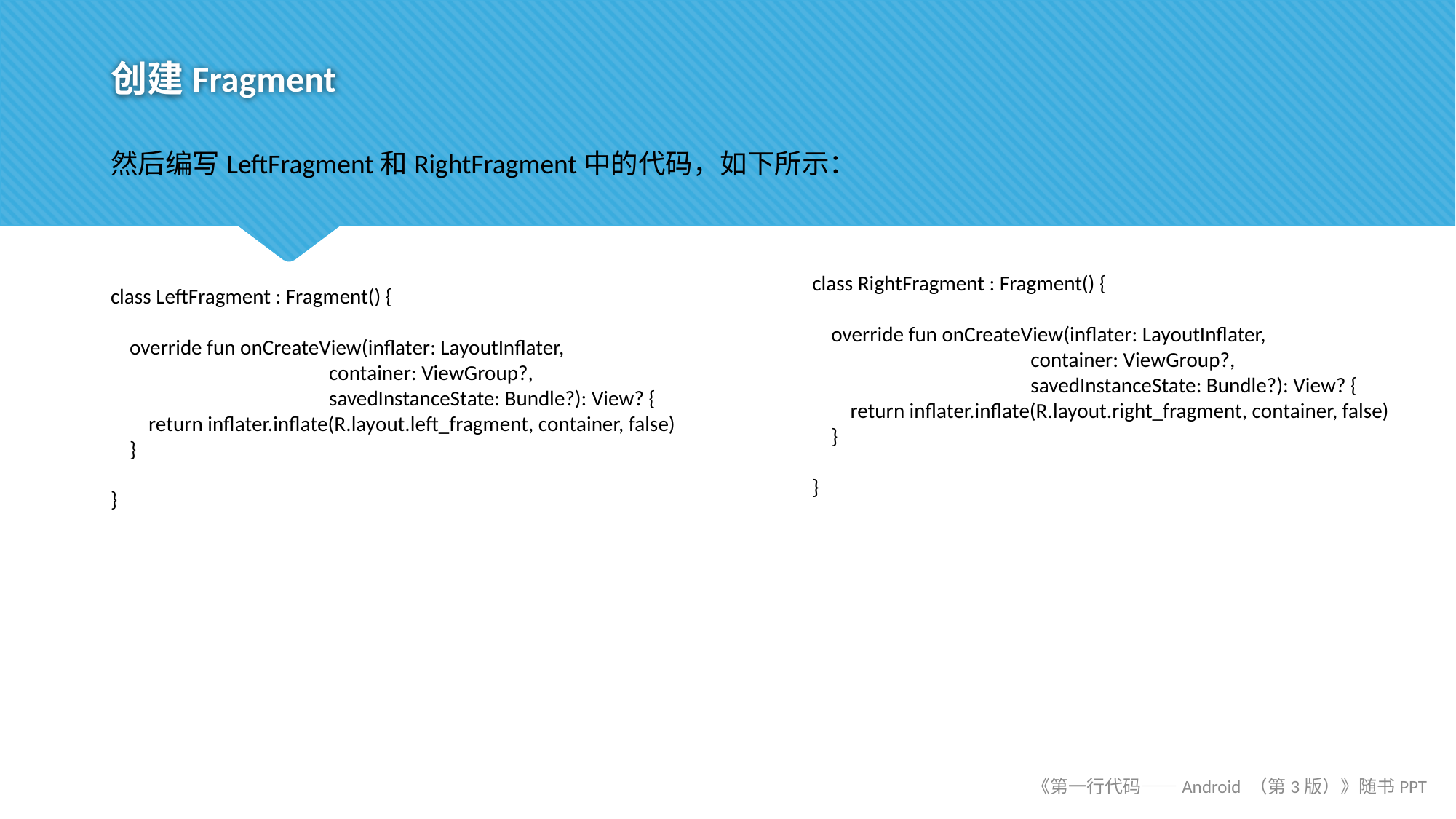

# 创建Fragment
然后编写LeftFragment和RightFragment中的代码，如下所示：
class RightFragment : Fragment() {

    override fun onCreateView(inflater: LayoutInflater,
		container: ViewGroup?,
		savedInstanceState: Bundle?): View? {
        return inflater.inflate(R.layout.right_fragment, container, false)
    }

}
class LeftFragment : Fragment() {

    override fun onCreateView(inflater: LayoutInflater,
		container: ViewGroup?,
		savedInstanceState: Bundle?): View? {
        return inflater.inflate(R.layout.left_fragment, container, false)
    }

}